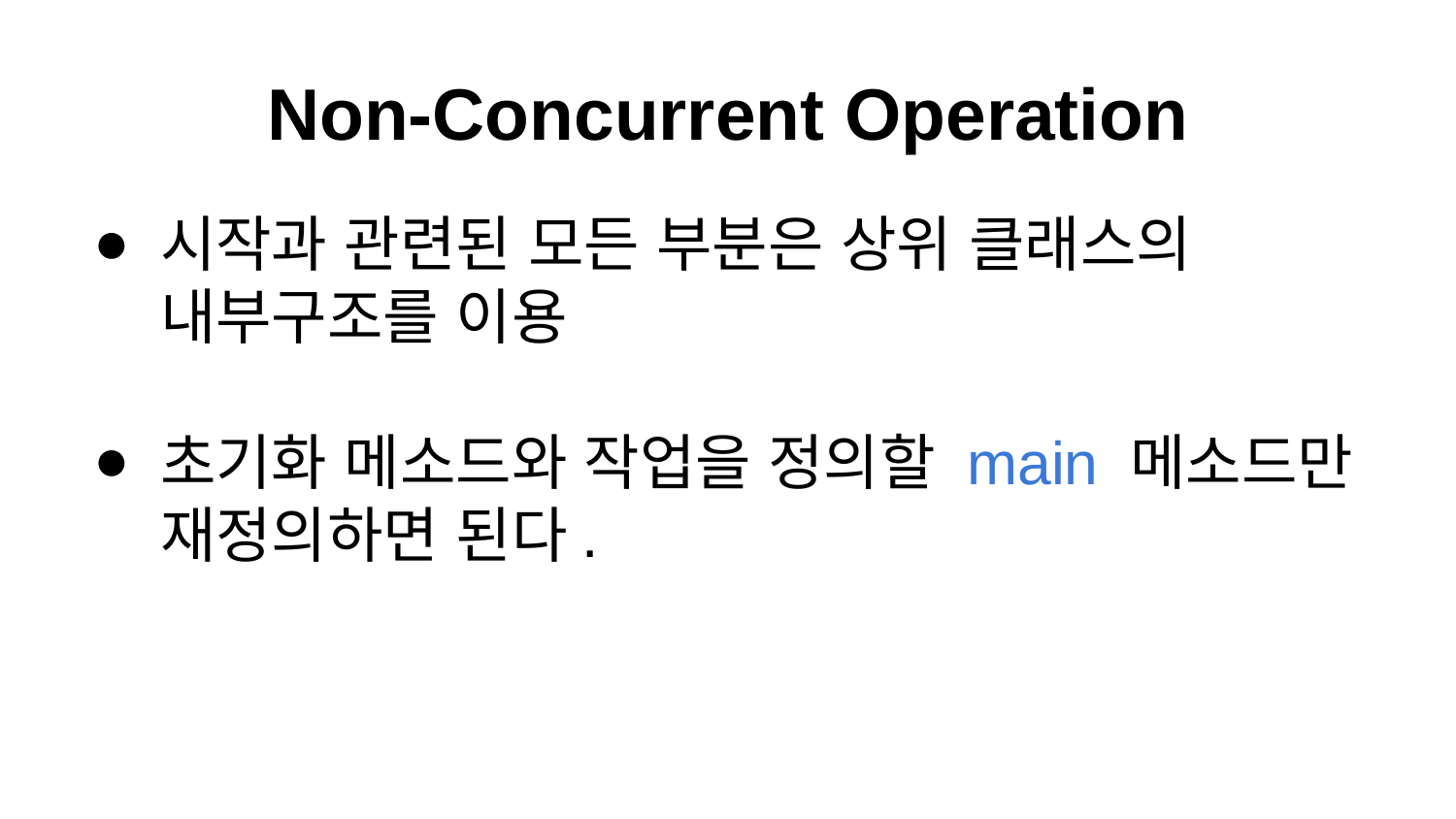

# Non-Concurrent Operation
시작과 관련된 모든 부분은 상위 클래스의 내부구조를 이용

초기화 메소드와 작업을 정의할 main 메소드만 재정의하면 된다.